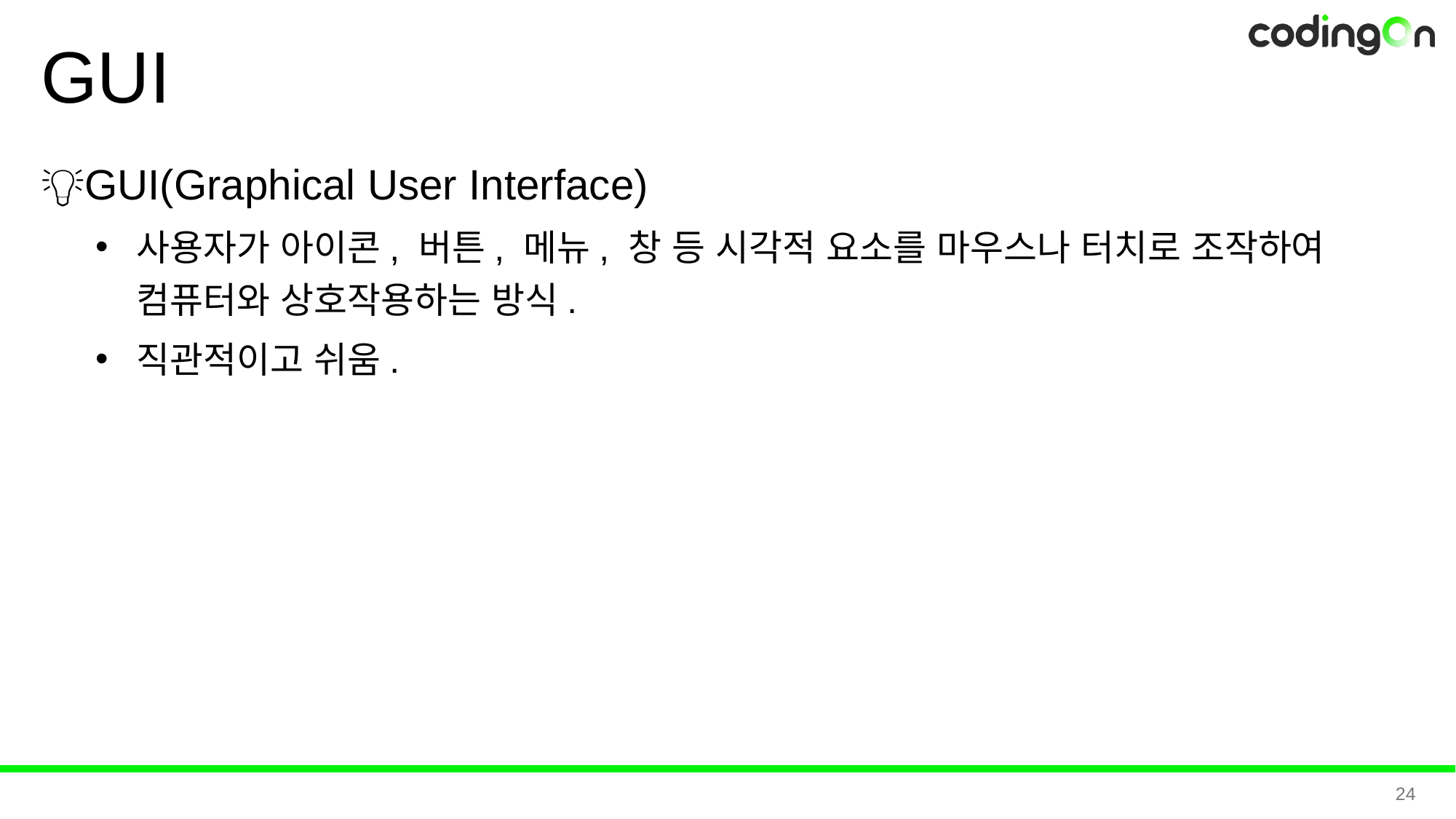

# GUI
💡GUI(Graphical User Interface)
사용자가 아이콘, 버튼, 메뉴, 창 등 시각적 요소를 마우스나 터치로 조작하여 컴퓨터와 상호작용하는 방식.
직관적이고 쉬움.
24